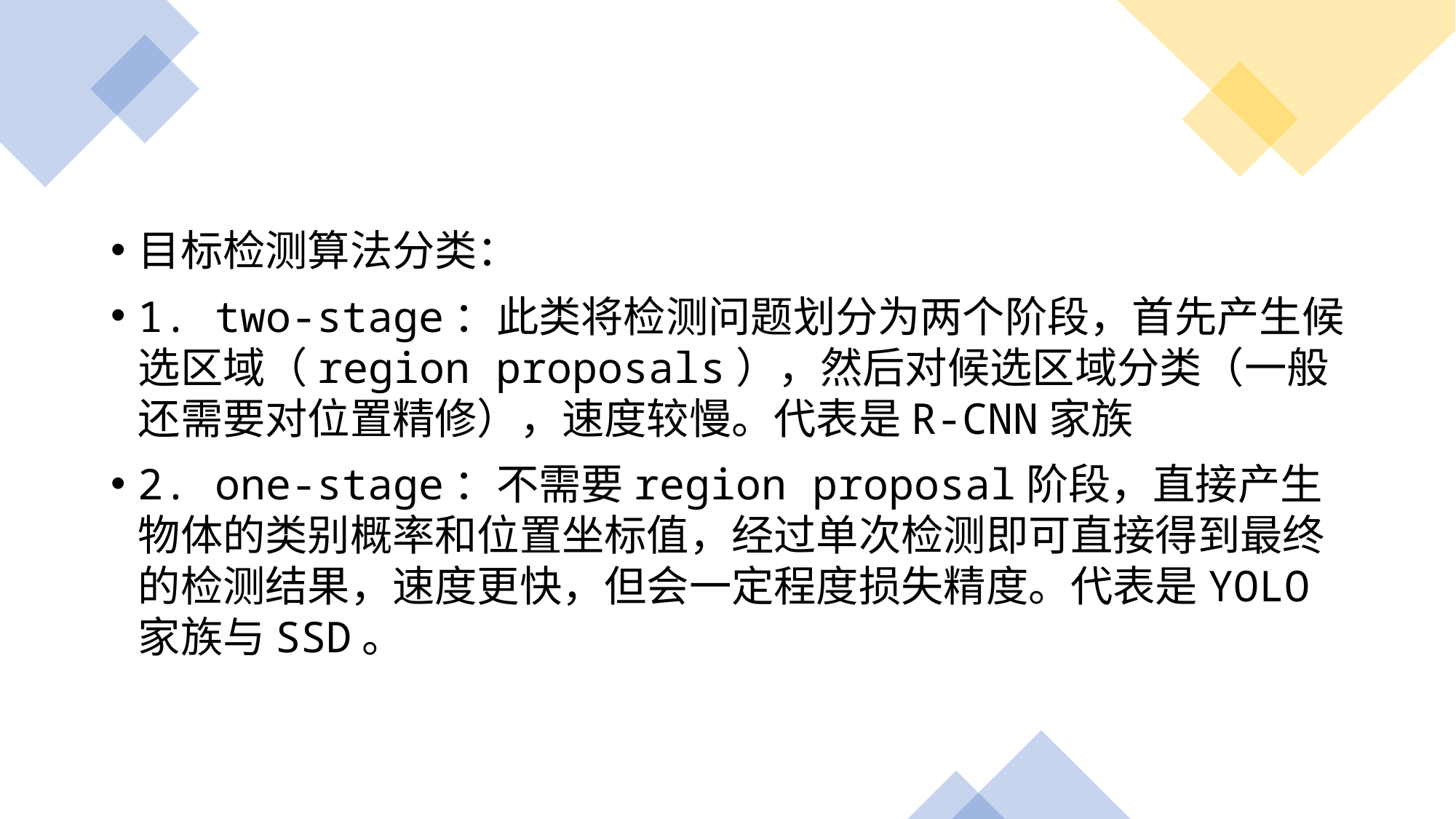

目标检测算法分类：
1. two-stage：此类将检测问题划分为两个阶段，首先产生候选区域（region proposals），然后对候选区域分类（一般还需要对位置精修），速度较慢。代表是R-CNN家族
2. one-stage：不需要region proposal阶段，直接产生物体的类别概率和位置坐标值，经过单次检测即可直接得到最终的检测结果，速度更快，但会一定程度损失精度。代表是YOLO家族与SSD。